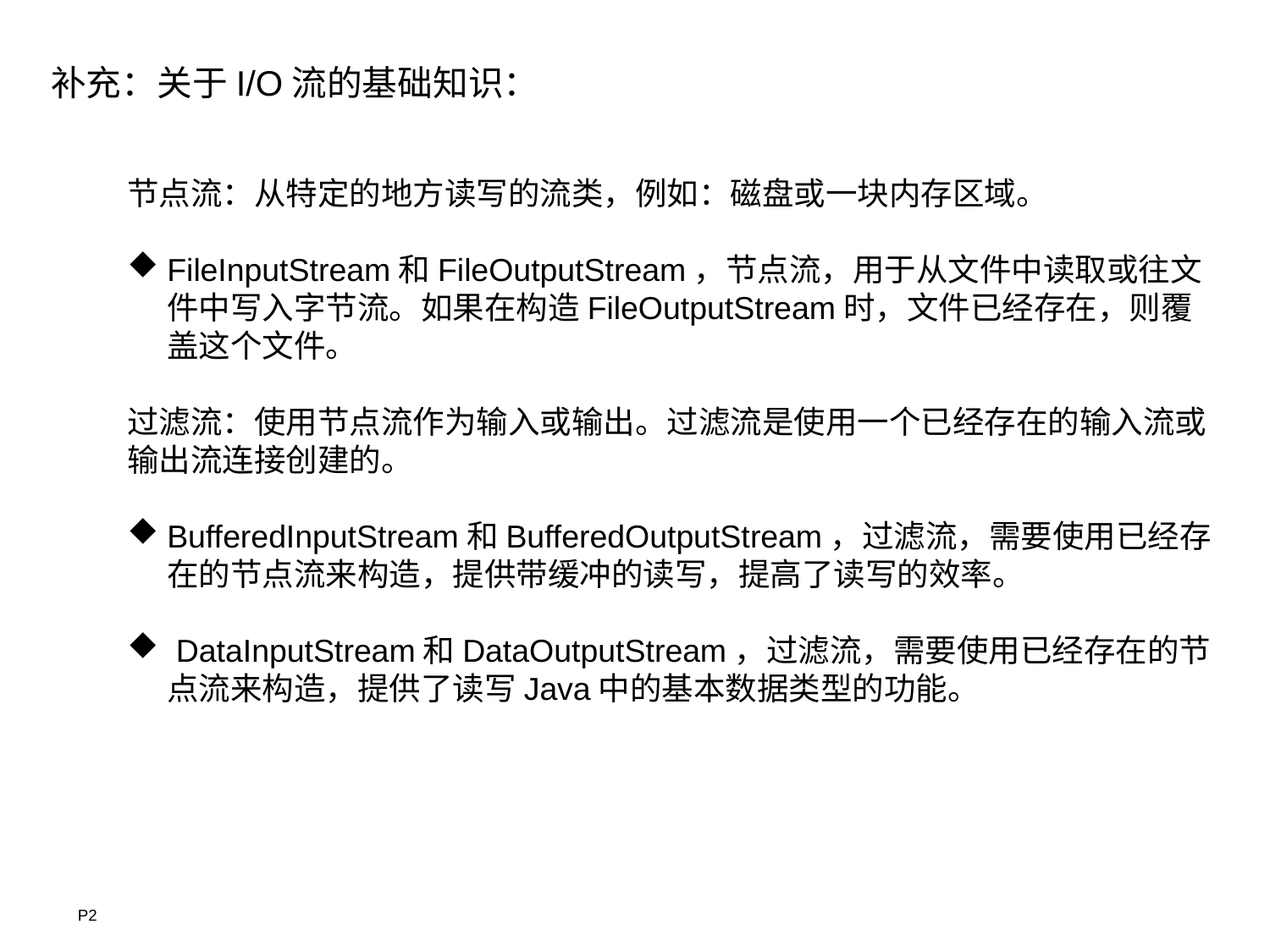

补充：关于I/O流的基础知识：
节点流：从特定的地方读写的流类，例如：磁盘或一块内存区域。

FileInputStream和FileOutputStream，节点流，用于从文件中读取或往文件中写入字节流。如果在构造FileOutputStream时，文件已经存在，则覆盖这个文件。

过滤流：使用节点流作为输入或输出。过滤流是使用一个已经存在的输入流或输出流连接创建的。
BufferedInputStream和BufferedOutputStream，过滤流，需要使用已经存在的节点流来构造，提供带缓冲的读写，提高了读写的效率。

 DataInputStream和DataOutputStream，过滤流，需要使用已经存在的节点流来构造，提供了读写Java中的基本数据类型的功能。
P2